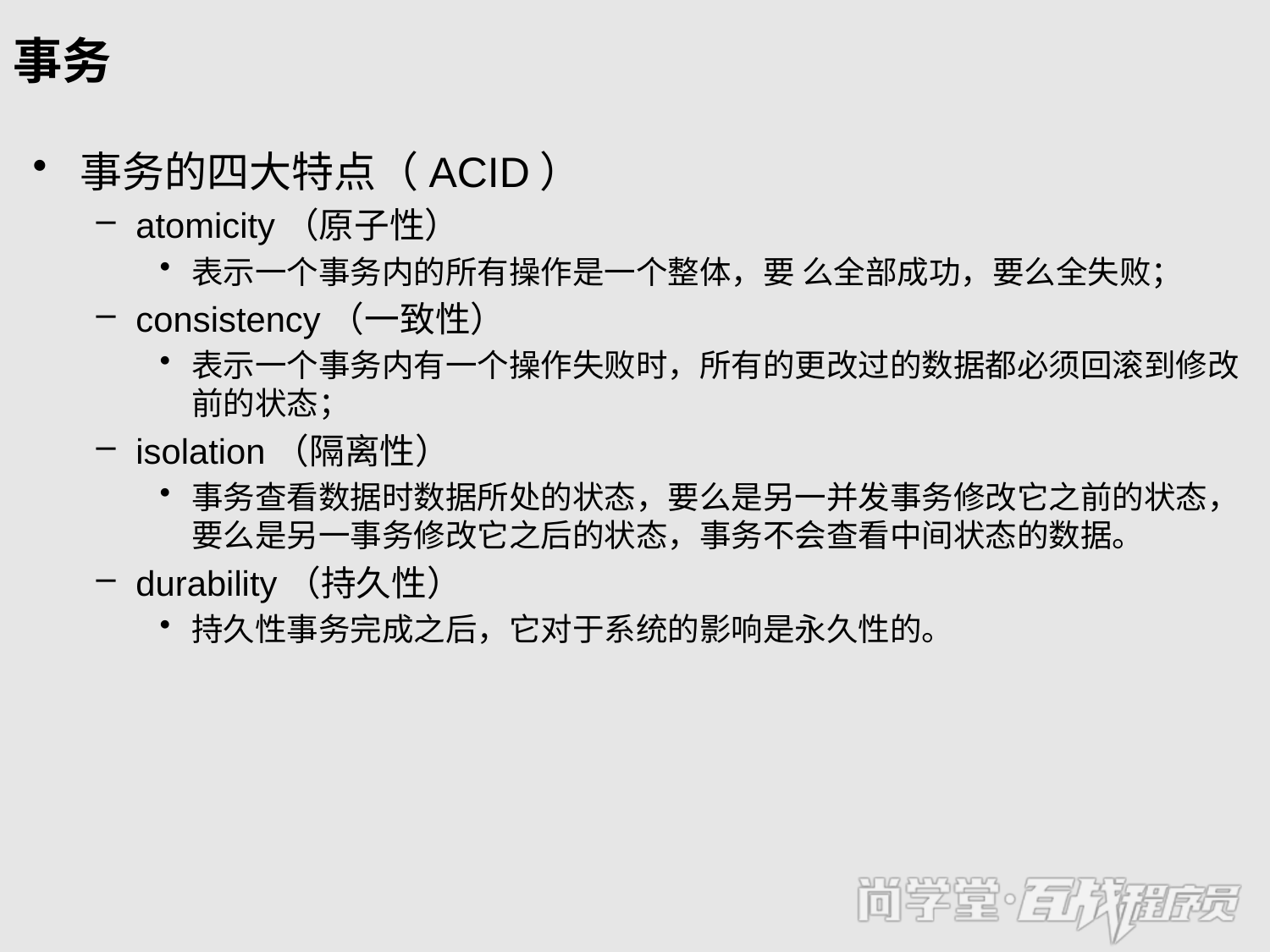

# 事务
事务的四大特点（ACID）
atomicity（原子性）
表示一个事务内的所有操作是一个整体，要 么全部成功，要么全失败；
consistency（一致性）
表示一个事务内有一个操作失败时，所有的更改过的数据都必须回滚到修改前的状态；
isolation（隔离性）
事务查看数据时数据所处的状态，要么是另一并发事务修改它之前的状态，要么是另一事务修改它之后的状态，事务不会查看中间状态的数据。
durability（持久性）
持久性事务完成之后，它对于系统的影响是永久性的。